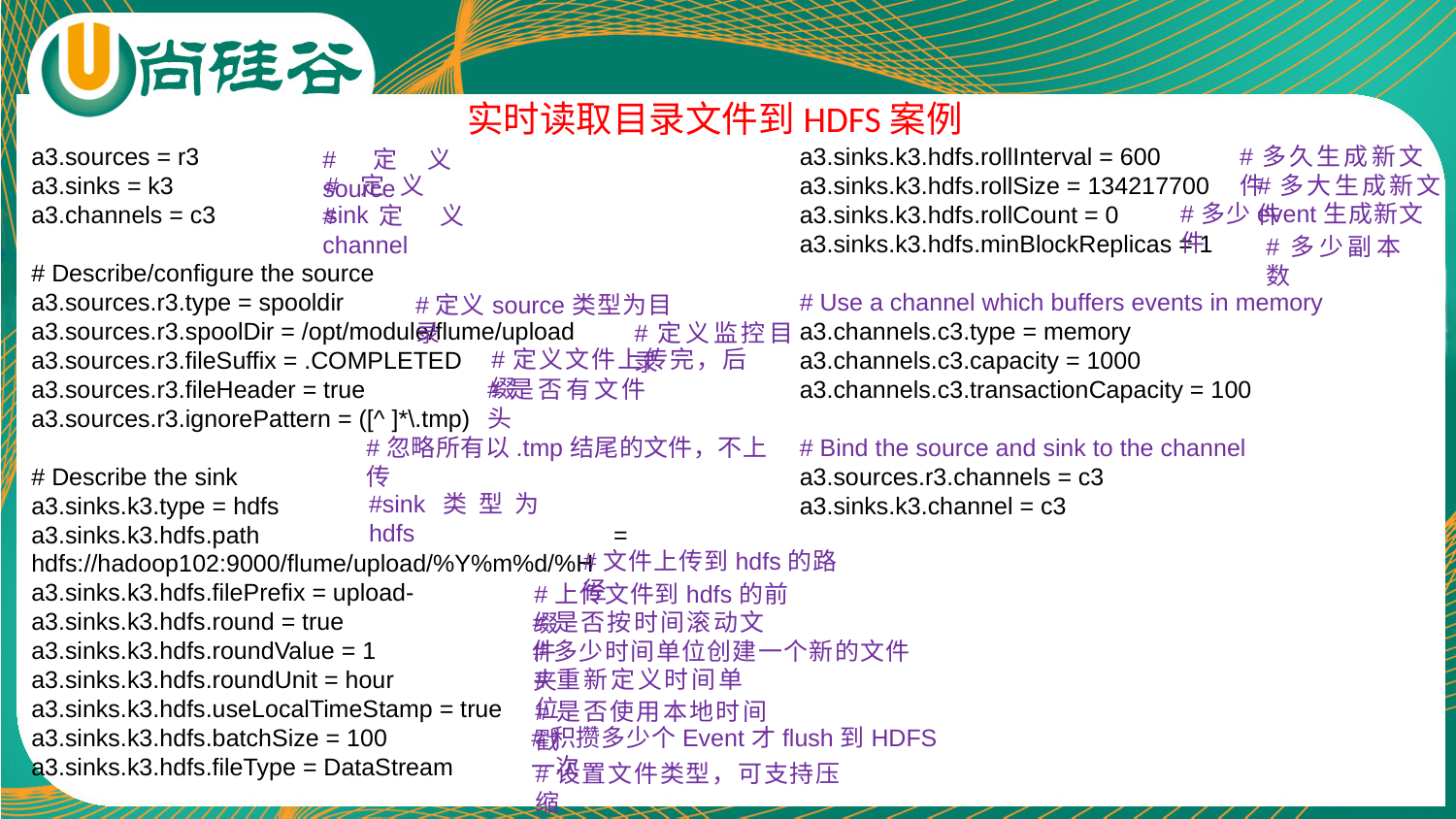

实时读取目录文件到HDFS案例
a3.sources = r3
a3.sinks = k3
a3.channels = c3

# Describe/configure the source
a3.sources.r3.type = spooldir
a3.sources.r3.spoolDir = /opt/module/flume/upload
a3.sources.r3.fileSuffix = .COMPLETED
a3.sources.r3.fileHeader = true
a3.sources.r3.ignorePattern = ([^ ]*\.tmp)

# Describe the sink
a3.sinks.k3.type = hdfs
a3.sinks.k3.hdfs.path = hdfs://hadoop102:9000/flume/upload/%Y%m%d/%H
a3.sinks.k3.hdfs.filePrefix = upload-
a3.sinks.k3.hdfs.round = true
a3.sinks.k3.hdfs.roundValue = 1
a3.sinks.k3.hdfs.roundUnit = hour
a3.sinks.k3.hdfs.useLocalTimeStamp = true
a3.sinks.k3.hdfs.batchSize = 100
a3.sinks.k3.hdfs.fileType = DataStream
a3.sinks.k3.hdfs.rollInterval = 600
a3.sinks.k3.hdfs.rollSize = 134217700
a3.sinks.k3.hdfs.rollCount = 0
a3.sinks.k3.hdfs.minBlockReplicas = 1

# Use a channel which buffers events in memory
a3.channels.c3.type = memory
a3.channels.c3.capacity = 1000
a3.channels.c3.transactionCapacity = 100

# Bind the source and sink to the channel
a3.sources.r3.channels = c3
a3.sinks.k3.channel = c3
#多久生成新文件
#定义source
#定义sink
#多大生成新文件
#多少event生成新文件
#定义channel
#多少副本数
#定义source类型为目录
#定义监控目录
#定义文件上传完，后缀
#是否有文件头
#忽略所有以.tmp结尾的文件，不上传
#sink类型为hdfs
#文件上传到hdfs的路径
#上传文件到hdfs的前缀
#是否按时间滚动文件
#多少时间单位创建一个新的文件夹
#重新定义时间单位
#是否使用本地时间戳
#积攒多少个Event才flush到HDFS一次
#设置文件类型，可支持压缩